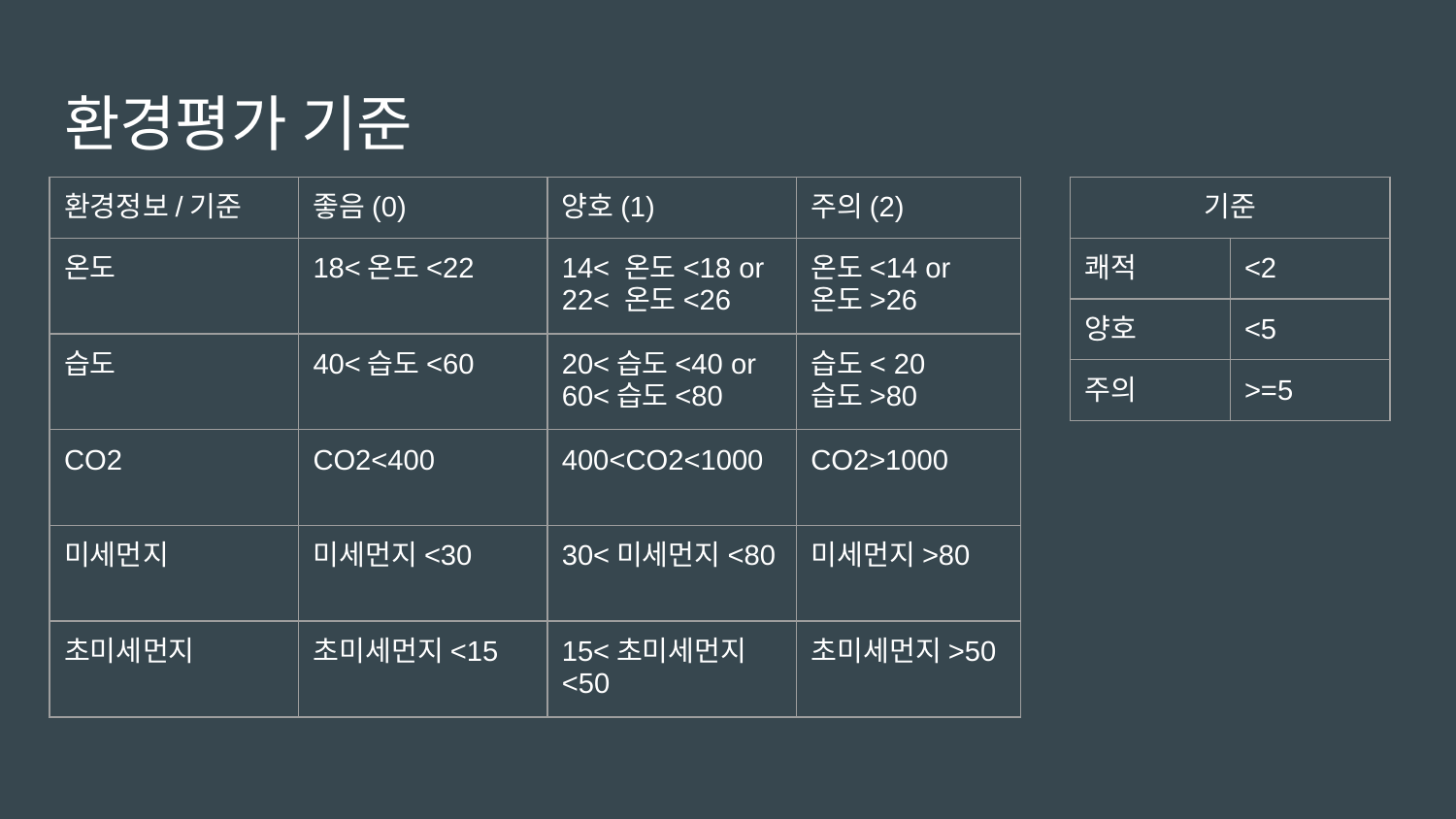

# 환경평가 기준
| 환경정보/기준 | 좋음(0) | 양호(1) | 주의(2) |
| --- | --- | --- | --- |
| 온도 | 18<온도<22 | 14< 온도<18 or 22< 온도<26 | 온도<14 or 온도>26 |
| 습도 | 40<습도<60 | 20<습도<40 or 60<습도<80 | 습도< 20 습도>80 |
| CO2 | CO2<400 | 400<CO2<1000 | CO2>1000 |
| 미세먼지 | 미세먼지<30 | 30<미세먼지<80 | 미세먼지>80 |
| 초미세먼지 | 초미세먼지<15 | 15<초미세먼지<50 | 초미세먼지>50 |
| 기준 |  |
| --- | --- |
| 쾌적 | <2 |
| 양호 | <5 |
| 주의 | >=5 |